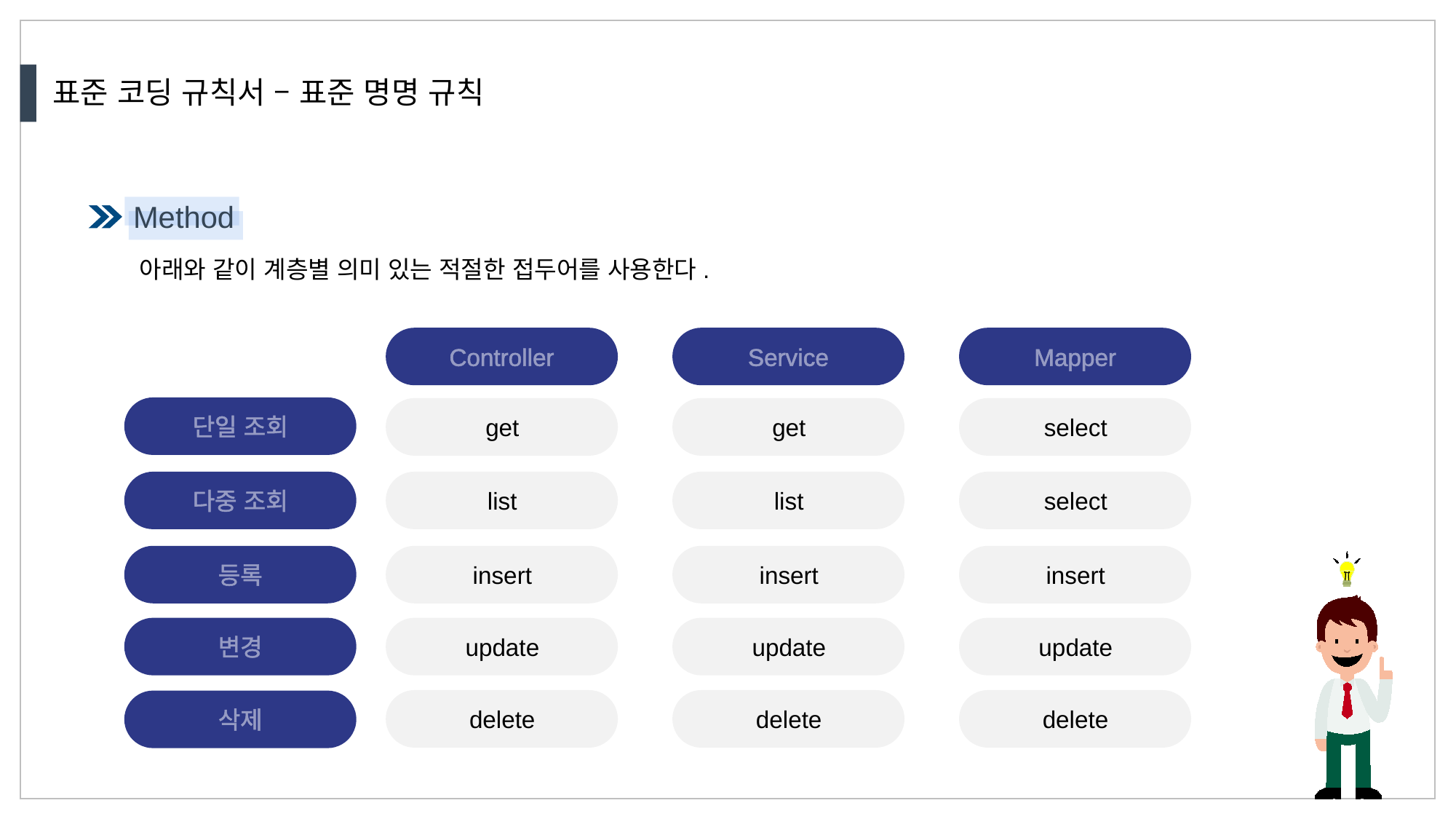

표준 코딩 규칙서 – 표준 명명 규칙
Method

아래와 같이 계층별 의미 있는 적절한 접두어를 사용한다.

Controller
Service
Mapper

단일 조회

get

get

select

list

list

select

insert

insert

insert

update

update

update

delete

delete

delete

다중 조회

등록

변경

삭제